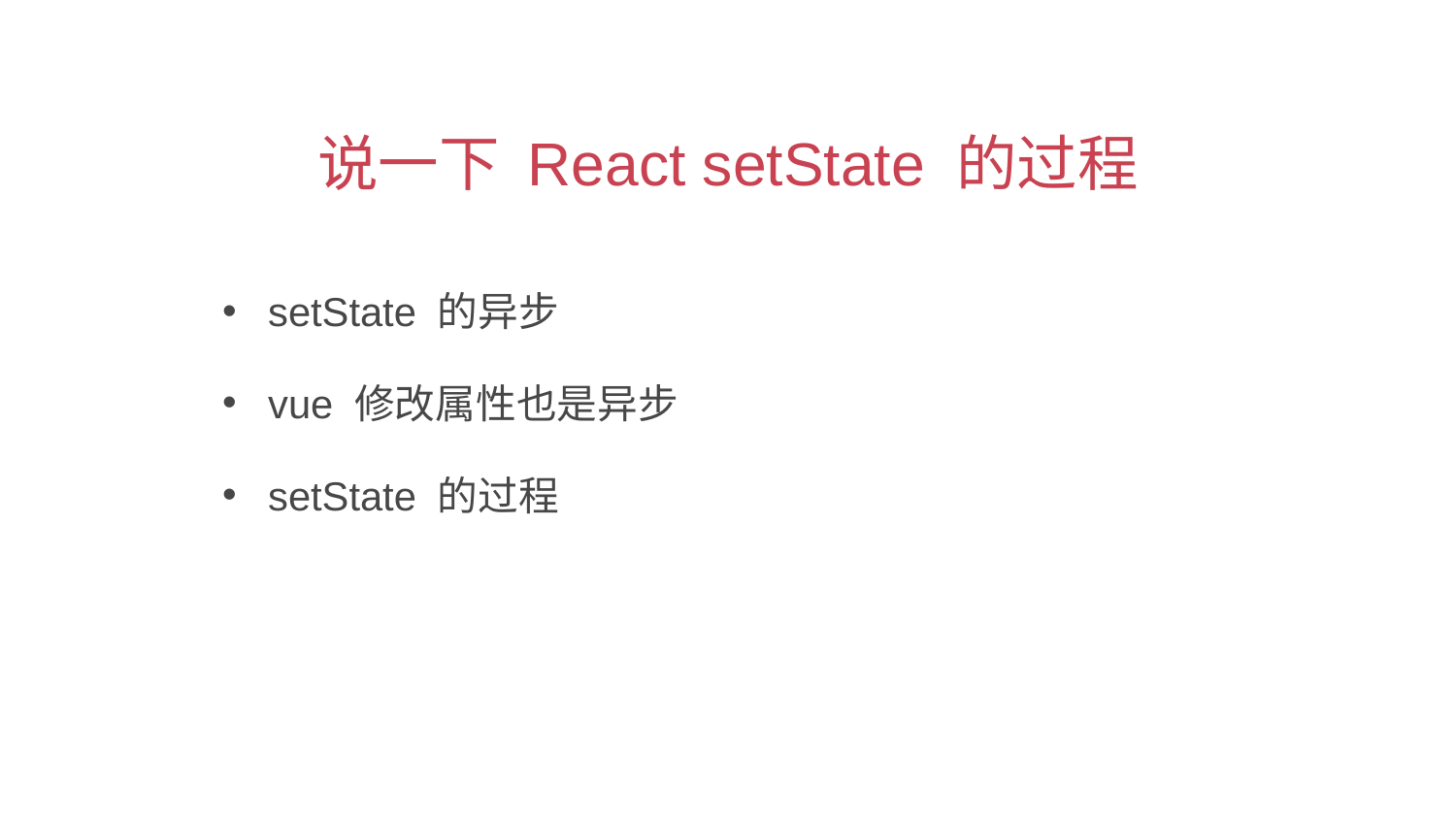

说一下 React setState 的过程
 setState 的异步
 vue 修改属性也是异步
 setState 的过程